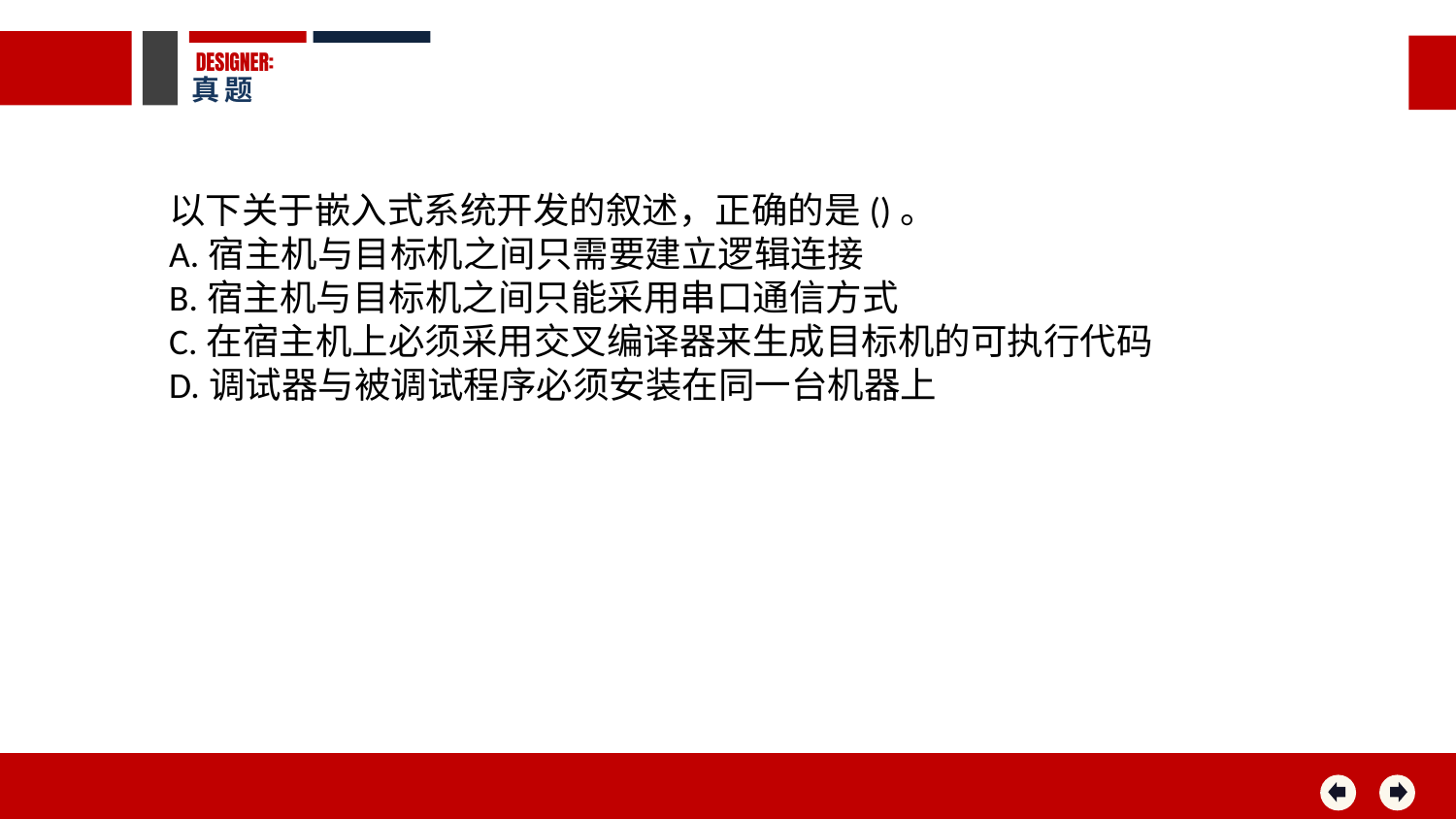

DESIGNER:
真题
以下关于嵌入式系统开发的叙述，正确的是()。
A.宿主机与目标机之间只需要建立逻辑连接
B.宿主机与目标机之间只能采用串口通信方式
C.在宿主机上必须采用交叉编译器来生成目标机的可执行代码
D.调试器与被调试程序必须安装在同一台机器上